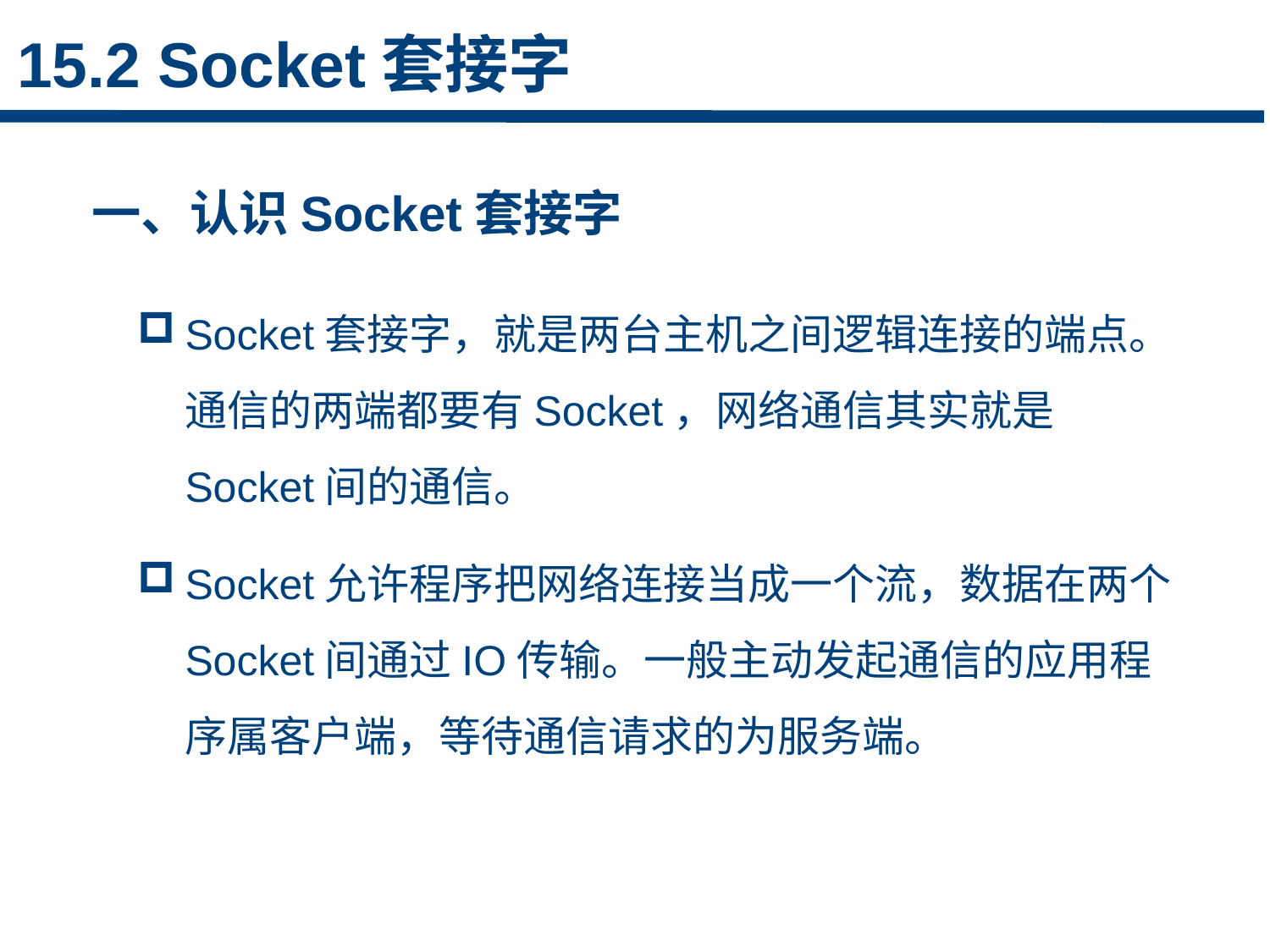

15.2 Socket套接字
一、认识Socket套接字
点击添加文本
Socket套接字，就是两台主机之间逻辑连接的端点。通信的两端都要有Socket，网络通信其实就是Socket间的通信。
Socket允许程序把网络连接当成一个流，数据在两个Socket间通过IO传输。一般主动发起通信的应用程序属客户端，等待通信请求的为服务端。
点击添加文本
点击添加文本
点击添加文本